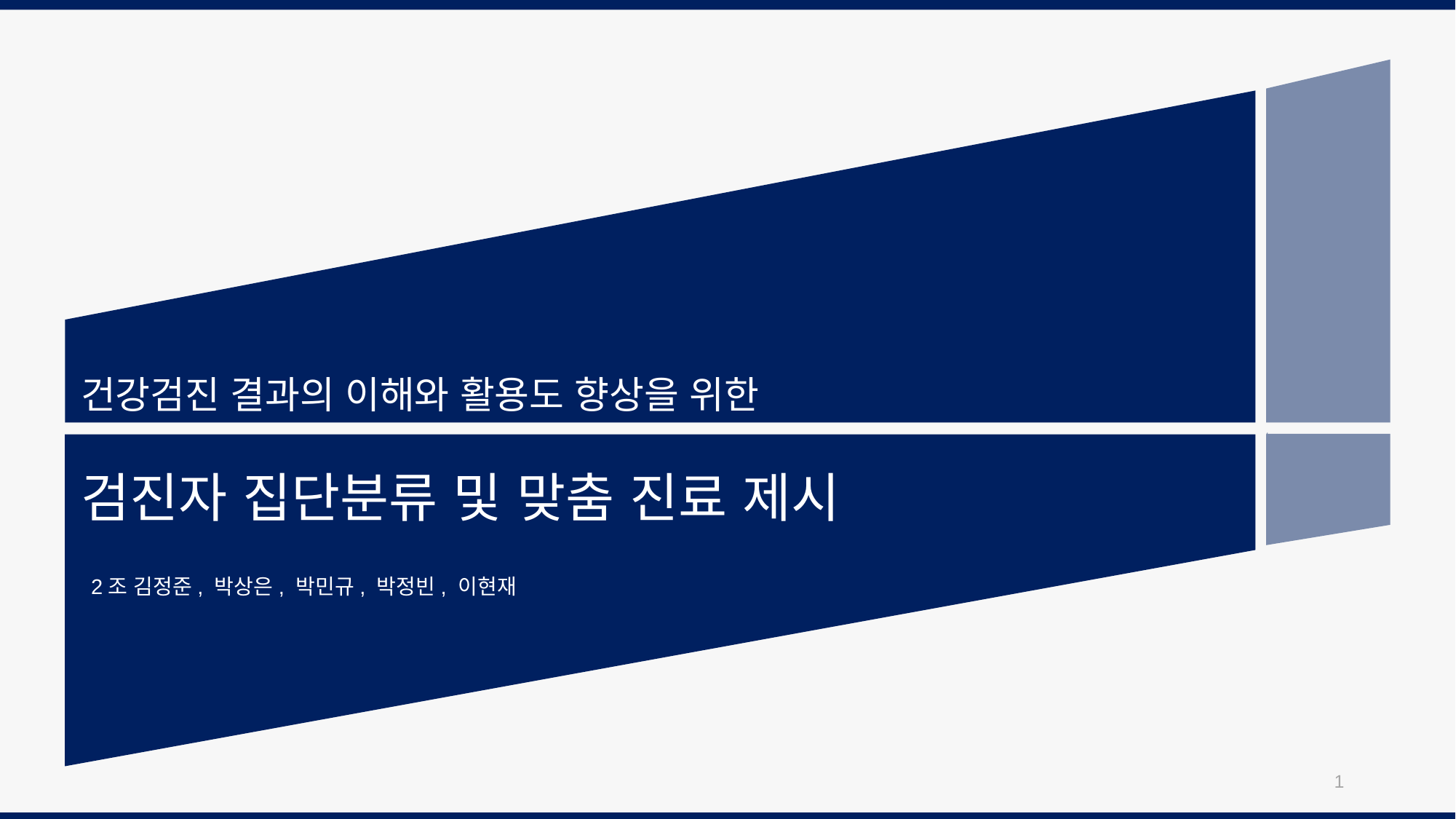

건강검진 결과의 이해와 활용도 향상을 위한

검진자 집단분류 및 맞춤 진료 제시

2조 김정준, 박상은, 박민규, 박정빈, 이현재
1